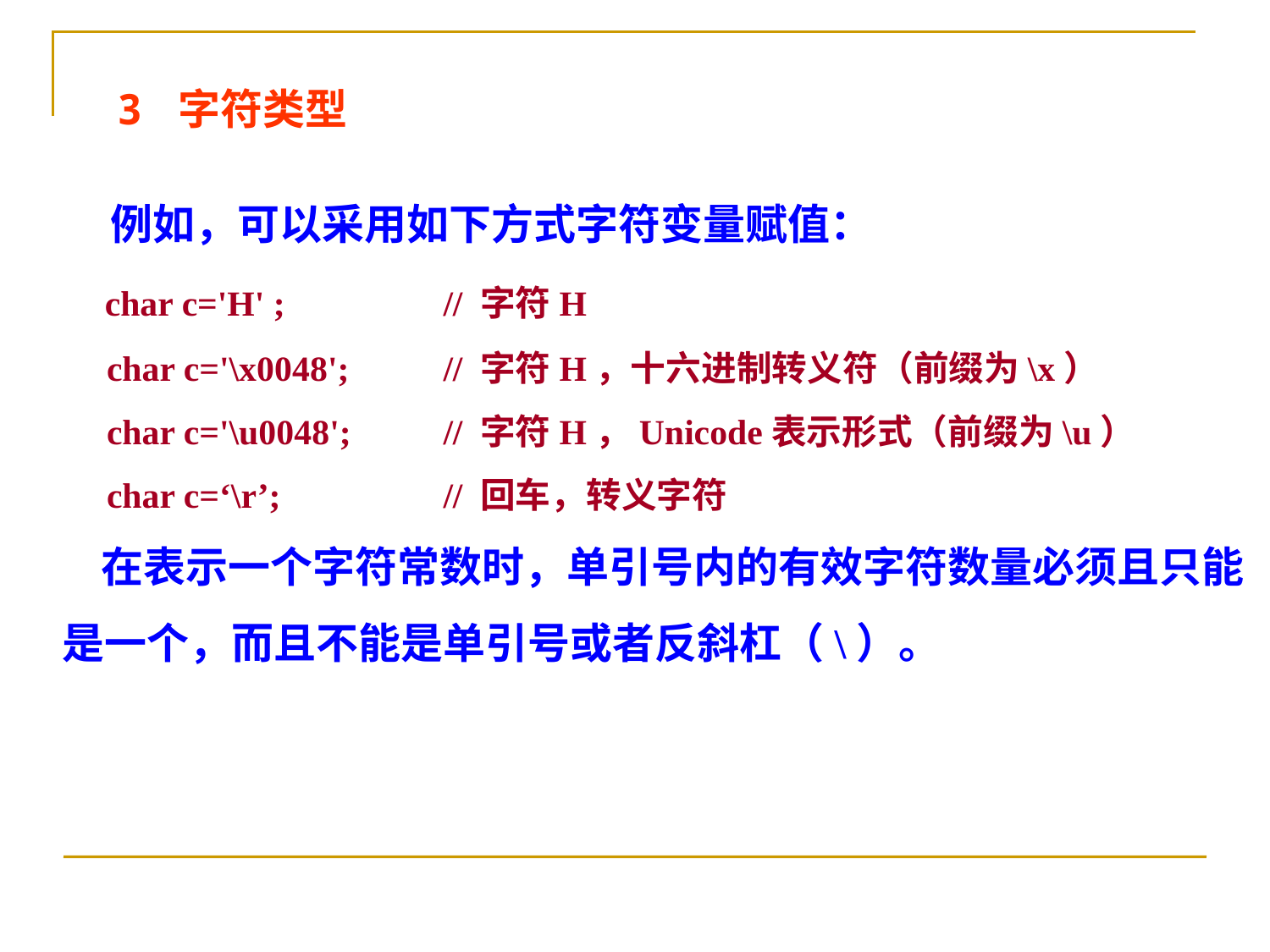

3 字符类型
    例如，可以采用如下方式字符变量赋值：
    char c='H' ;   		// 字符H
     char c='\x0048'; 	// 字符H，十六进制转义符（前缀为\x）
     char c='\u0048';  	// 字符H，Unicode表示形式（前缀为\u）
     char c=‘\r’;      	// 回车，转义字符
   在表示一个字符常数时，单引号内的有效字符数量必须且只能是一个，而且不能是单引号或者反斜杠（\）。